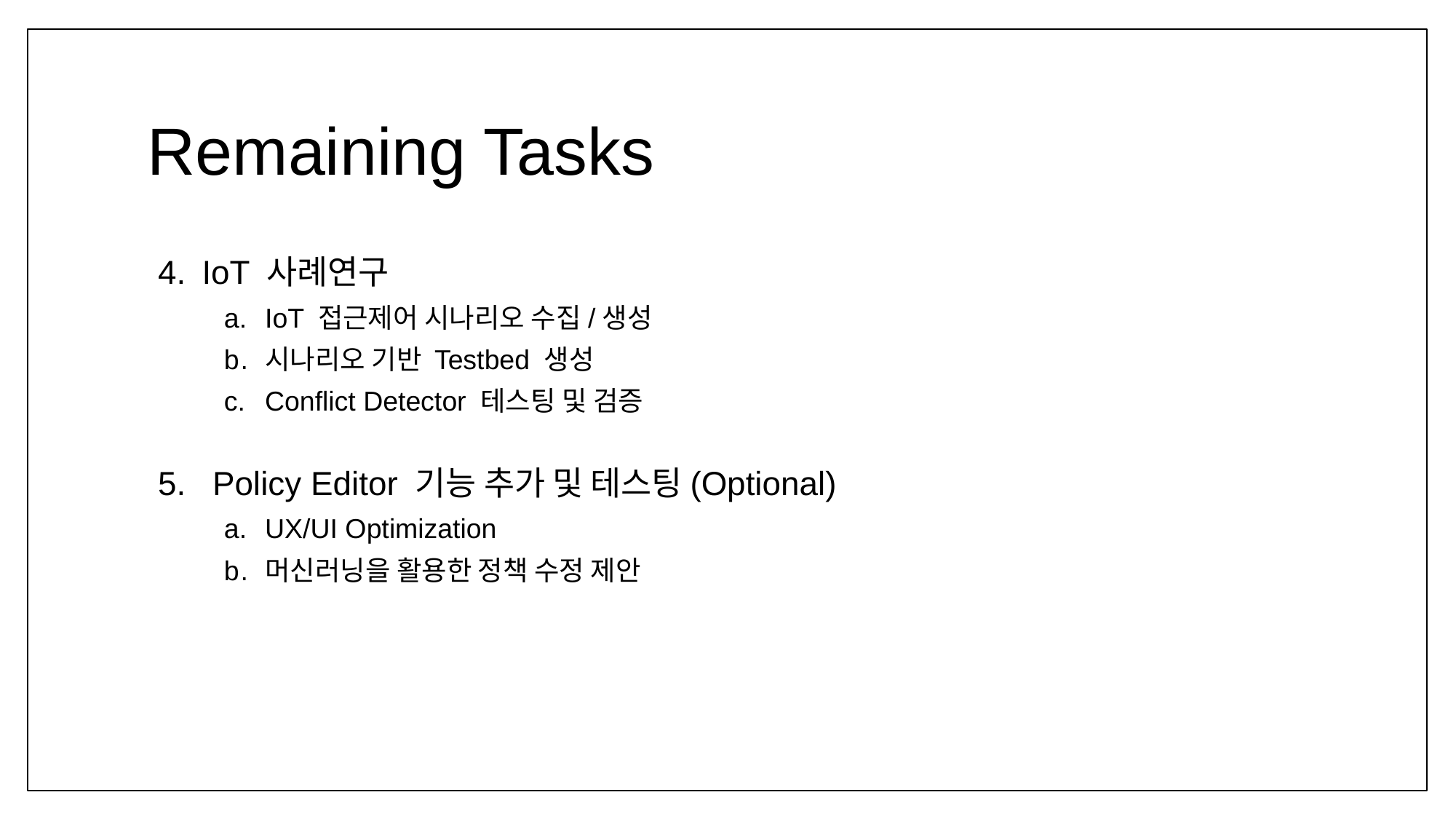

# Remaining Tasks
IoT 사례연구
IoT 접근제어 시나리오 수집/생성
시나리오 기반 Testbed 생성
Conflict Detector 테스팅 및 검증

Policy Editor 기능 추가 및 테스팅(Optional)
UX/UI Optimization
머신러닝을 활용한 정책 수정 제안